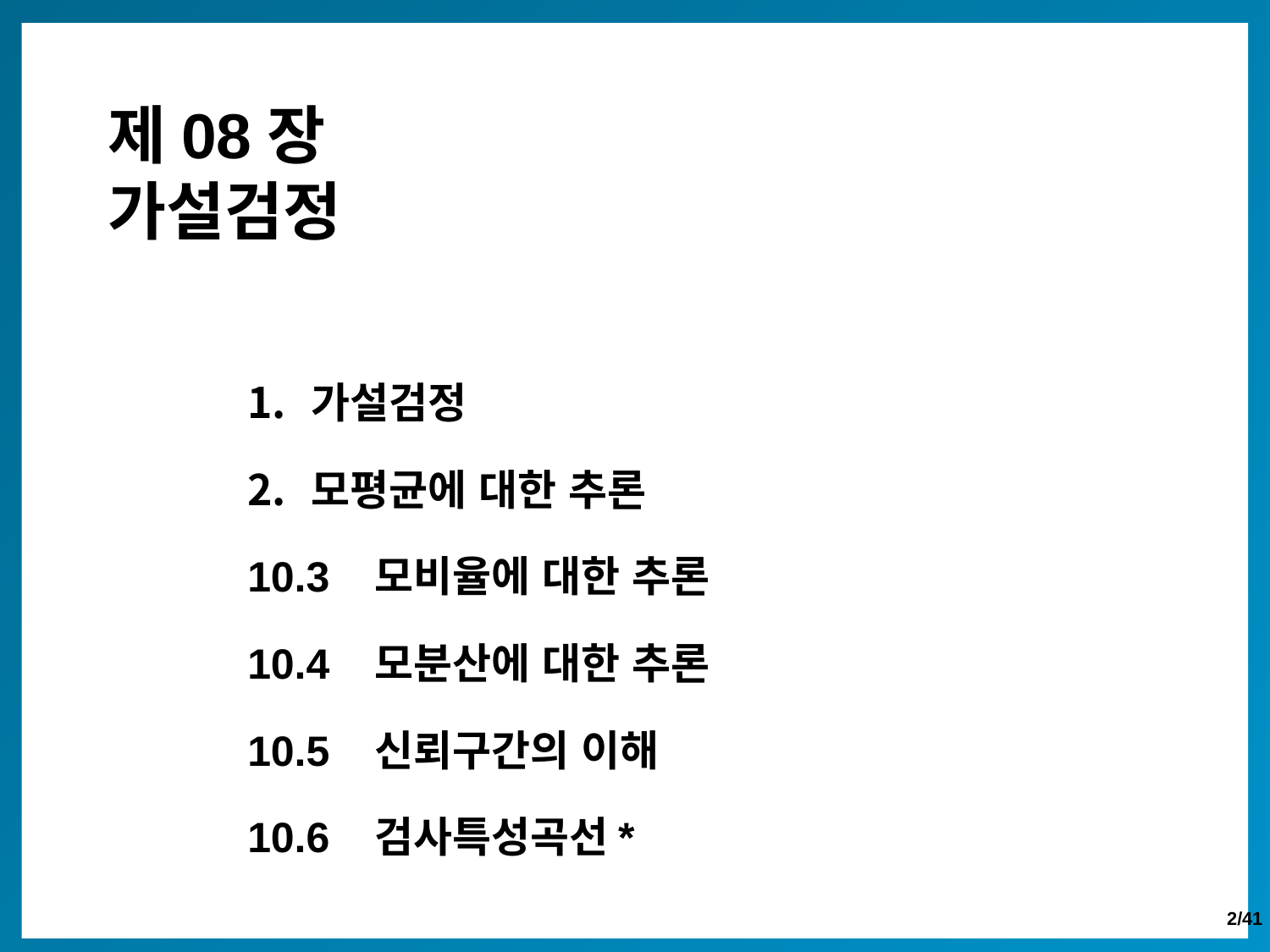

제08장
가설검정
가설검정
모평균에 대한 추론
10.3	모비율에 대한 추론
10.4	모분산에 대한 추론
10.5	신뢰구간의 이해
10.6	검사특성곡선*